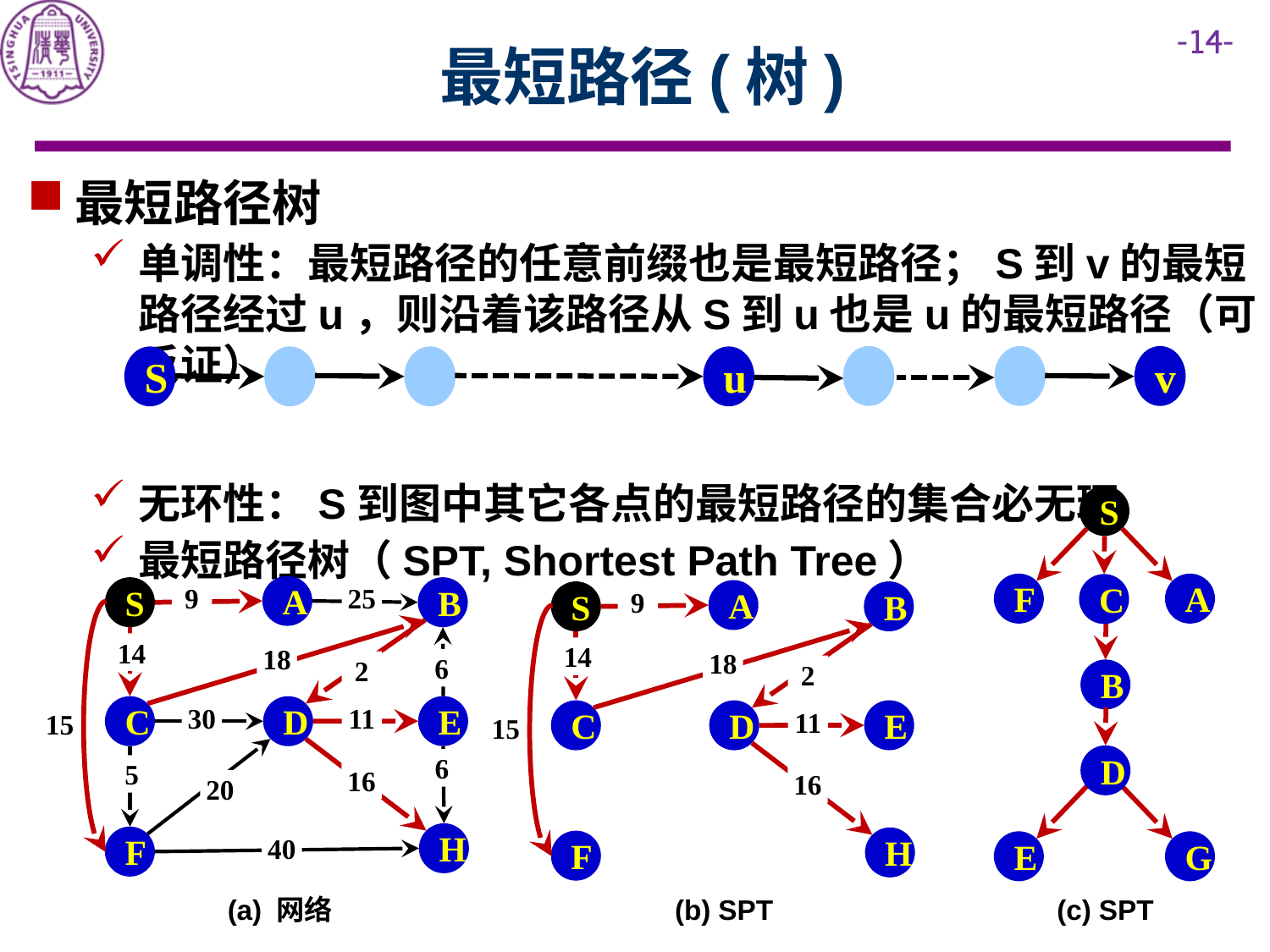

# 最短路径(树)
最短路径树
单调性：最短路径的任意前缀也是最短路径；S到v的最短路径经过u，则沿着该路径从S到u也是u的最短路径（可反证）

无环性：S到图中其它各点的最短路径的集合必无环
最短路径树（SPT, Shortest Path Tree）

v
S

u
S
F
A
C
A
S
B
9
25
A
S
B
9
14
14
18
18
6
2
2
B
E
C
D
30
11
E
C
D
11

15

15
D
6
5
16
16
20
H
F
H
40
F
E
G
(a) 网络
(b) SPT
(c) SPT